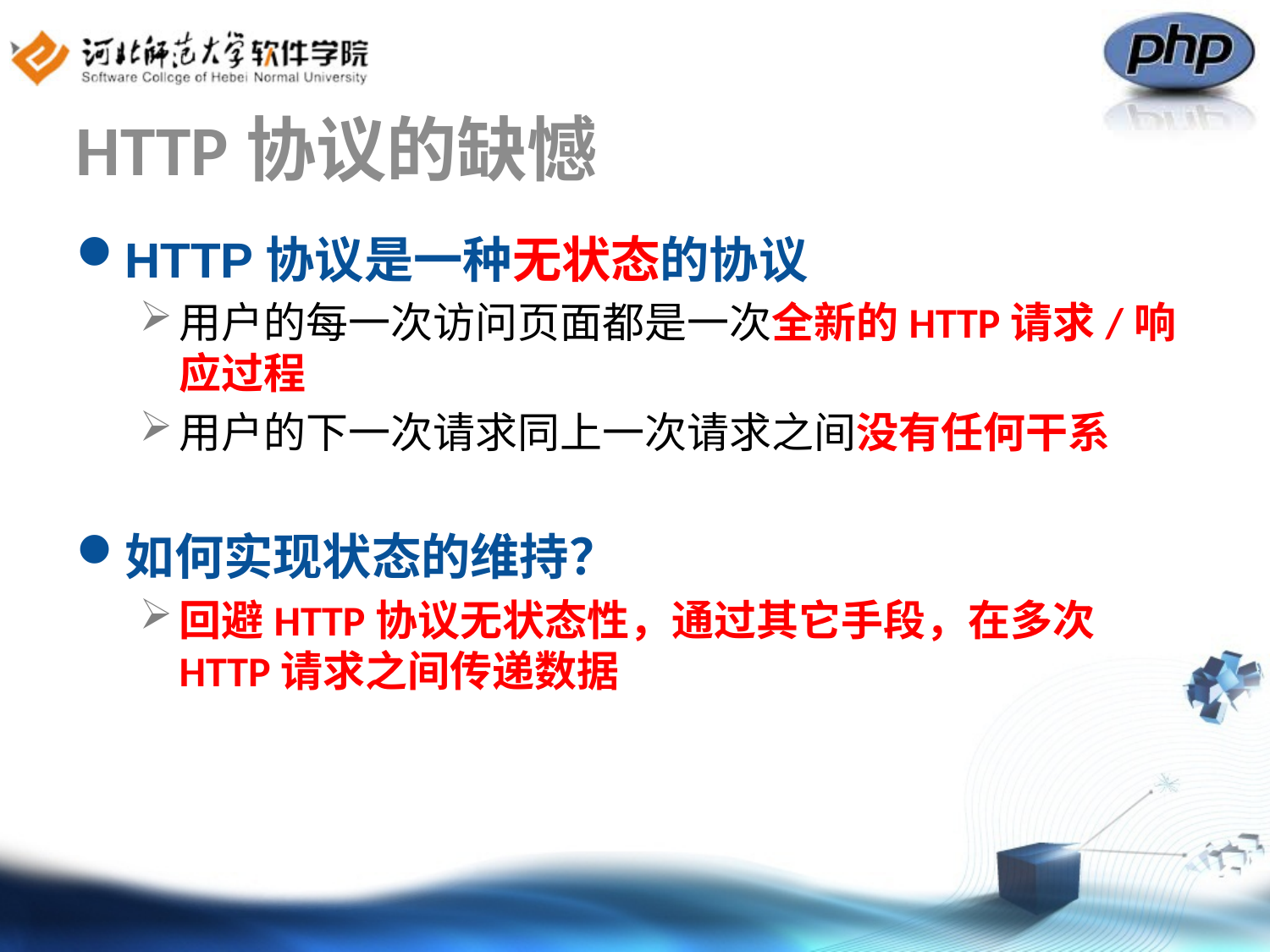

# HTTP协议的缺憾
HTTP协议是一种无状态的协议
用户的每一次访问页面都是一次全新的HTTP请求/响应过程
用户的下一次请求同上一次请求之间没有任何干系

如何实现状态的维持？
回避HTTP协议无状态性，通过其它手段，在多次HTTP请求之间传递数据